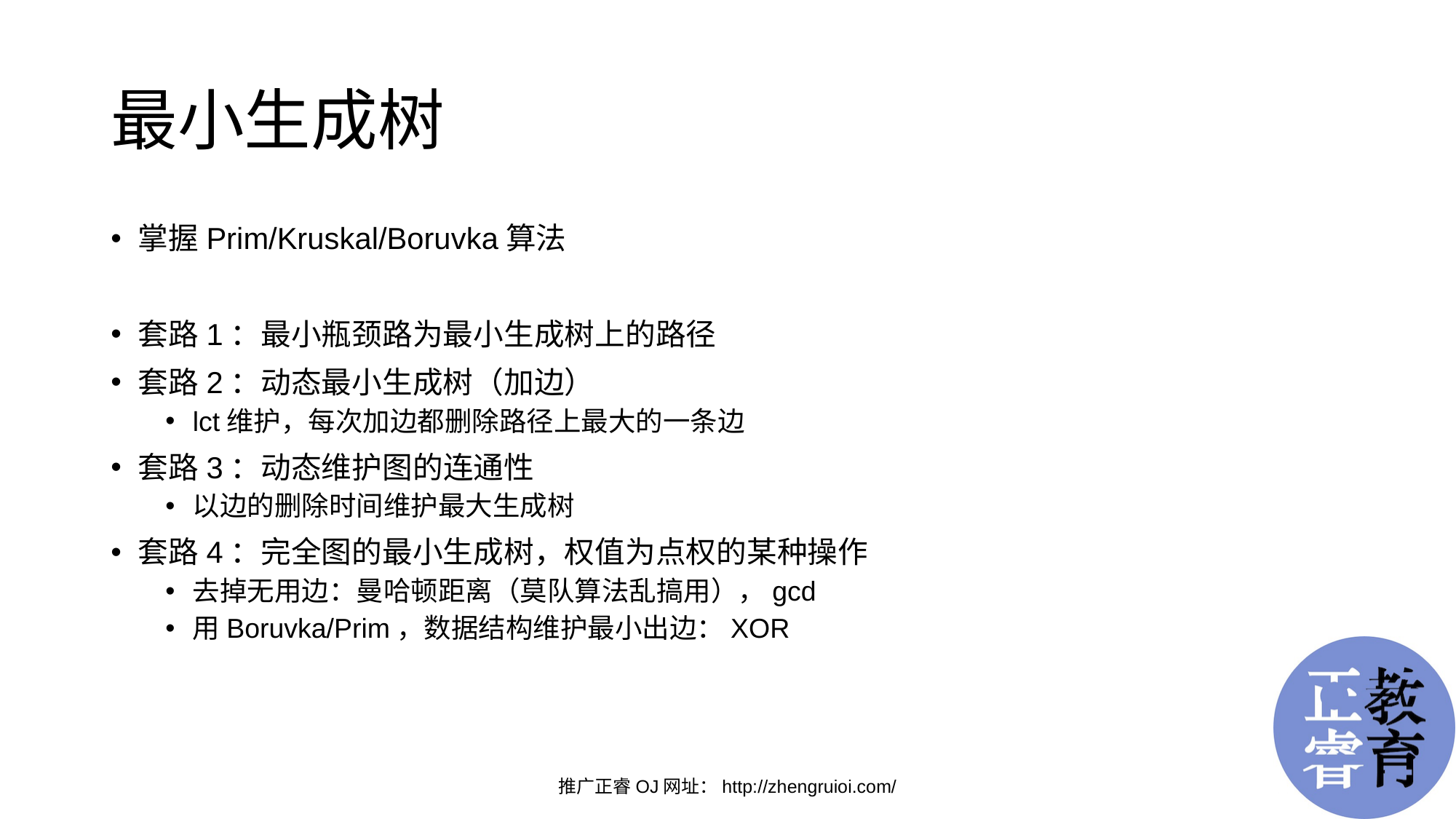

# 最小生成树
掌握Prim/Kruskal/Boruvka算法

套路1：最小瓶颈路为最小生成树上的路径
套路2：动态最小生成树（加边）
lct维护，每次加边都删除路径上最大的一条边
套路3：动态维护图的连通性
以边的删除时间维护最大生成树
套路4：完全图的最小生成树，权值为点权的某种操作
去掉无用边：曼哈顿距离（莫队算法乱搞用），gcd
用Boruvka/Prim，数据结构维护最小出边：XOR